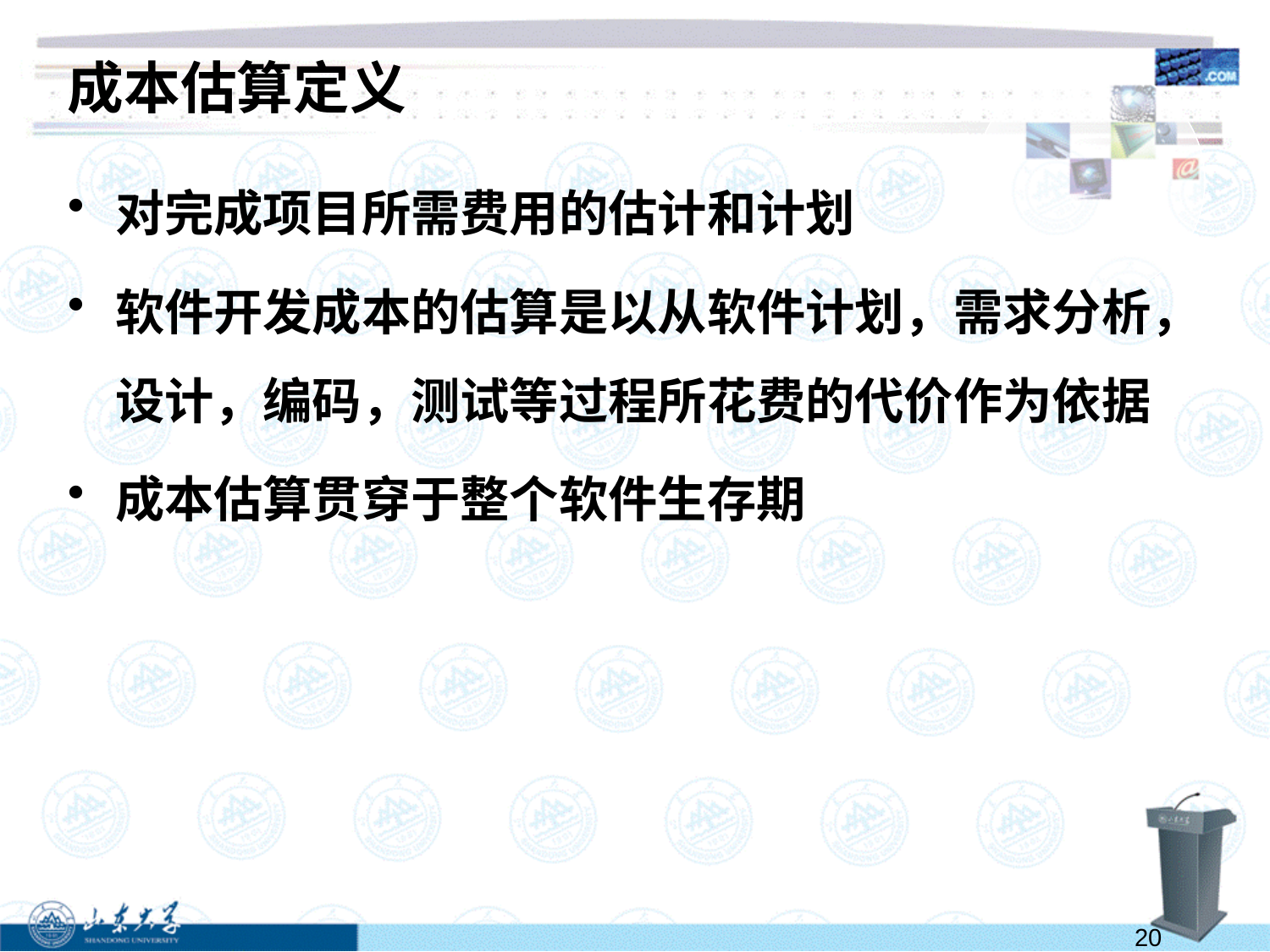

# 成本估算定义
对完成项目所需费用的估计和计划
软件开发成本的估算是以从软件计划，需求分析，设计，编码，测试等过程所花费的代价作为依据
成本估算贯穿于整个软件生存期
20